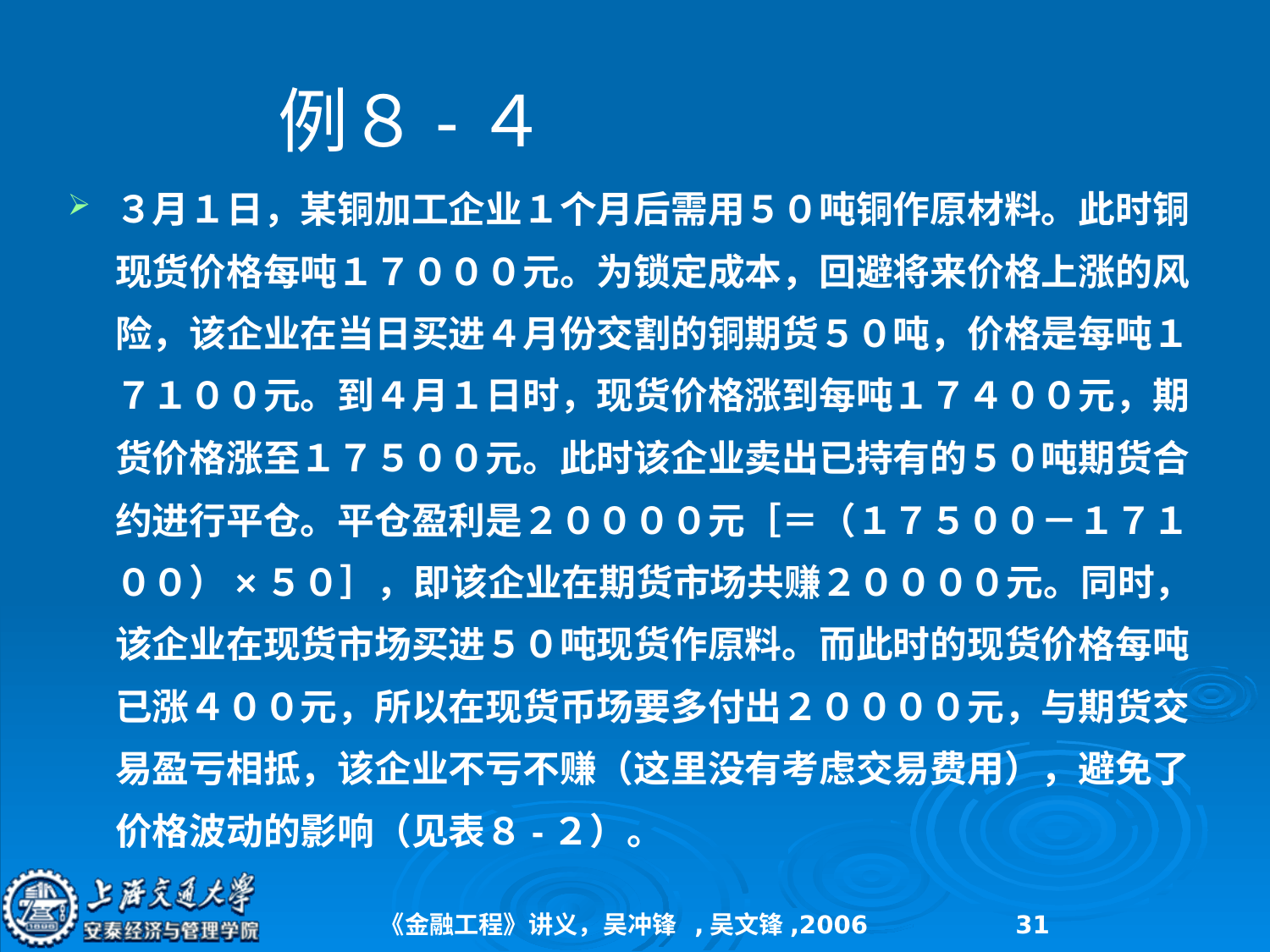

例８-４
３月１日，某铜加工企业１个月后需用５０吨铜作原材料。此时铜现货价格每吨１７０００元。为锁定成本，回避将来价格上涨的风险，该企业在当日买进４月份交割的铜期货５０吨，价格是每吨１７１００元。到４月１日时，现货价格涨到每吨１７４００元，期货价格涨至１７５００元。此时该企业卖出已持有的５０吨期货合约进行平仓。平仓盈利是２００００元［＝（１７５００－１７１００）×５０］，即该企业在期货市场共赚２００００元。同时，该企业在现货市场买进５０吨现货作原料。而此时的现货价格每吨已涨４００元，所以在现货币场要多付出２００００元，与期货交易盈亏相抵，该企业不亏不赚（这里没有考虑交易费用），避免了价格波动的影响（见表８-２）。